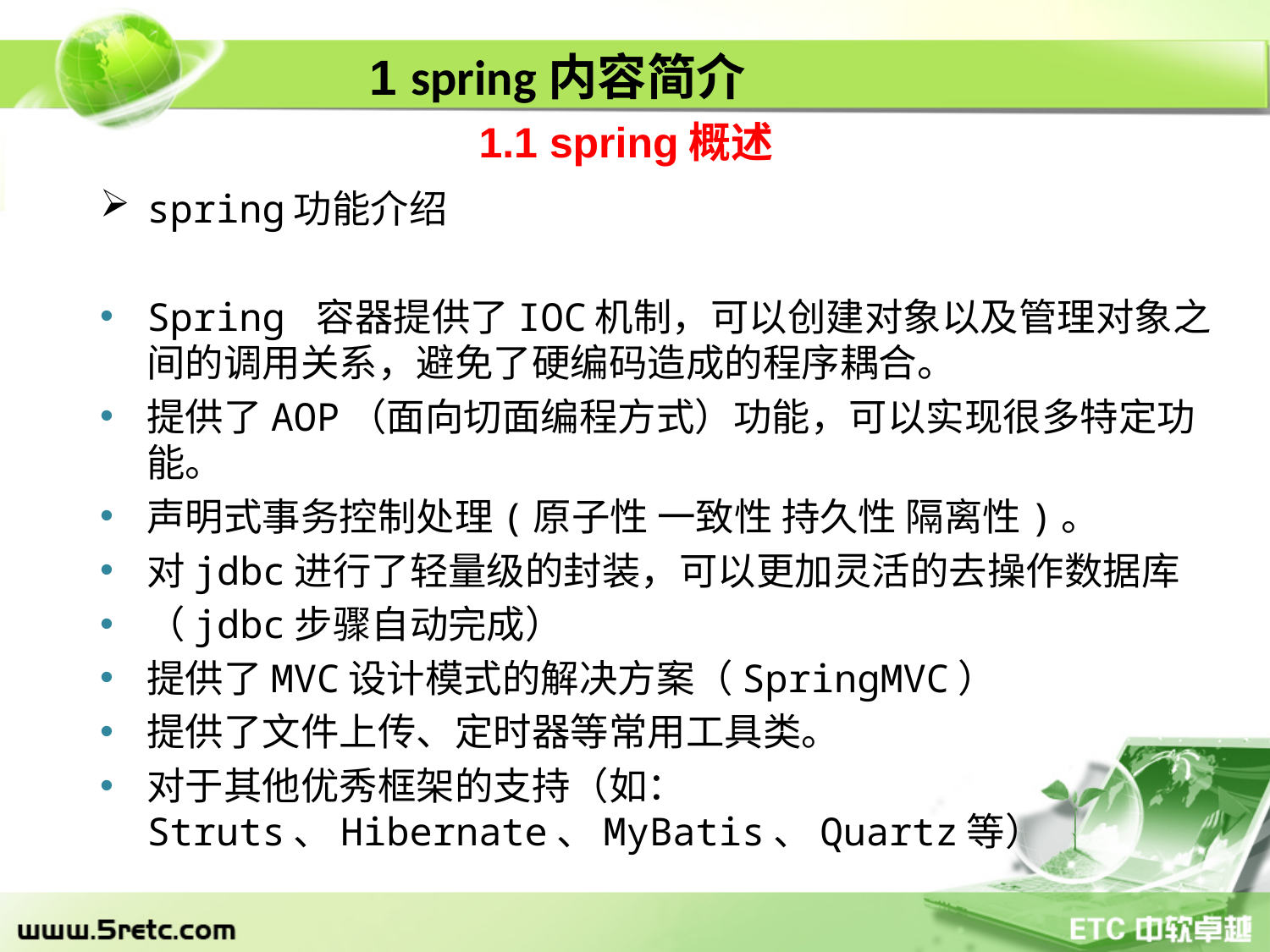

1 spring内容简介

1.1 spring概述
spring功能介绍

Spring 容器提供了IOC机制，可以创建对象以及管理对象之间的调用关系，避免了硬编码造成的程序耦合。
提供了AOP（面向切面编程方式）功能，可以实现很多特定功能。
声明式事务控制处理(原子性 一致性 持久性 隔离性)。
对jdbc进行了轻量级的封装，可以更加灵活的去操作数据库
（jdbc步骤自动完成）
提供了MVC设计模式的解决方案（SpringMVC）
提供了文件上传、定时器等常用工具类。
对于其他优秀框架的支持（如：Struts、Hibernate、MyBatis、Quartz等）